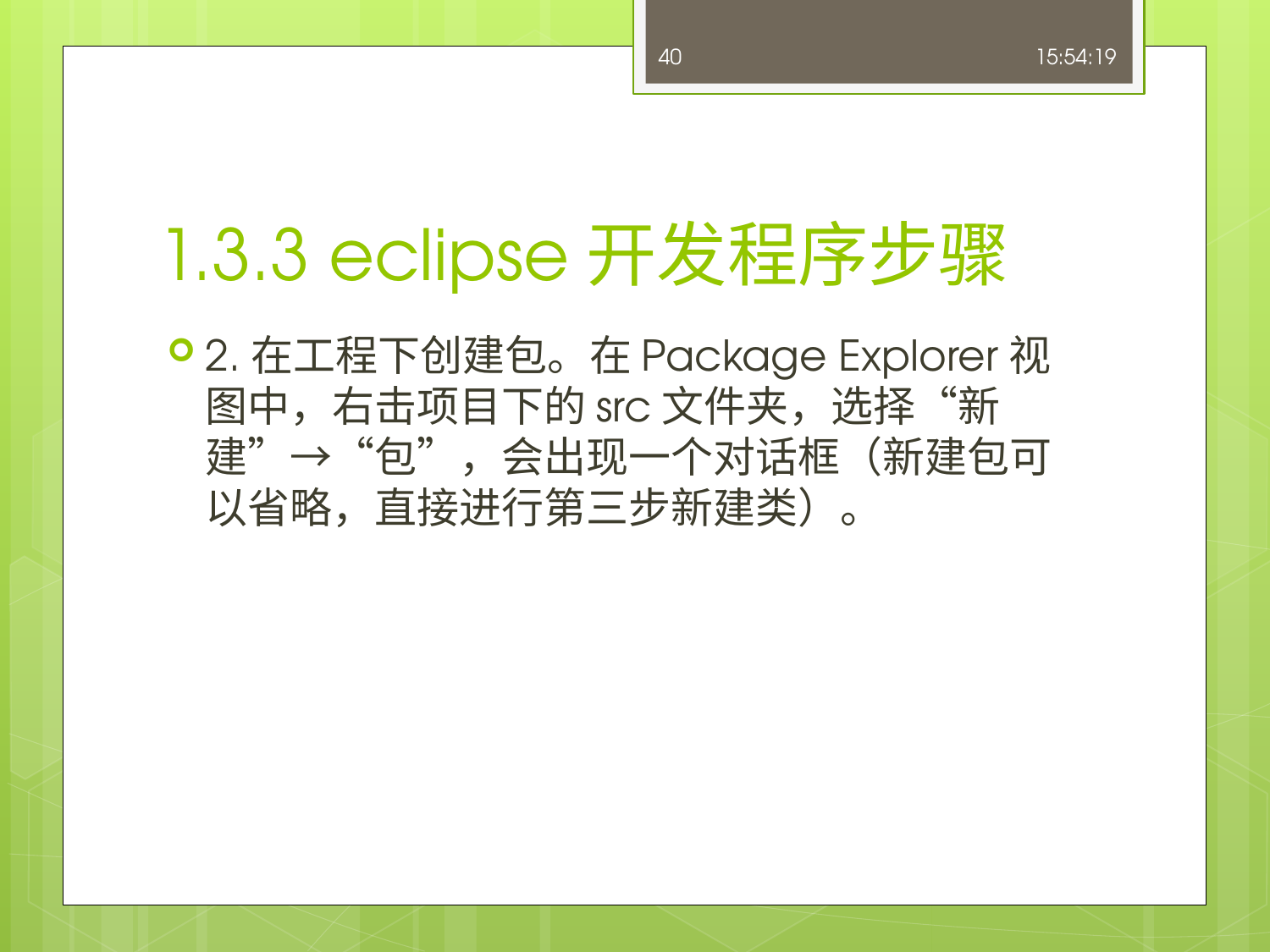

40
15:54:19
# 1.3.3 eclipse开发程序步骤
2.在工程下创建包。在Package Explorer视图中，右击项目下的src文件夹，选择“新建”→“包”，会出现一个对话框（新建包可以省略，直接进行第三步新建类）。